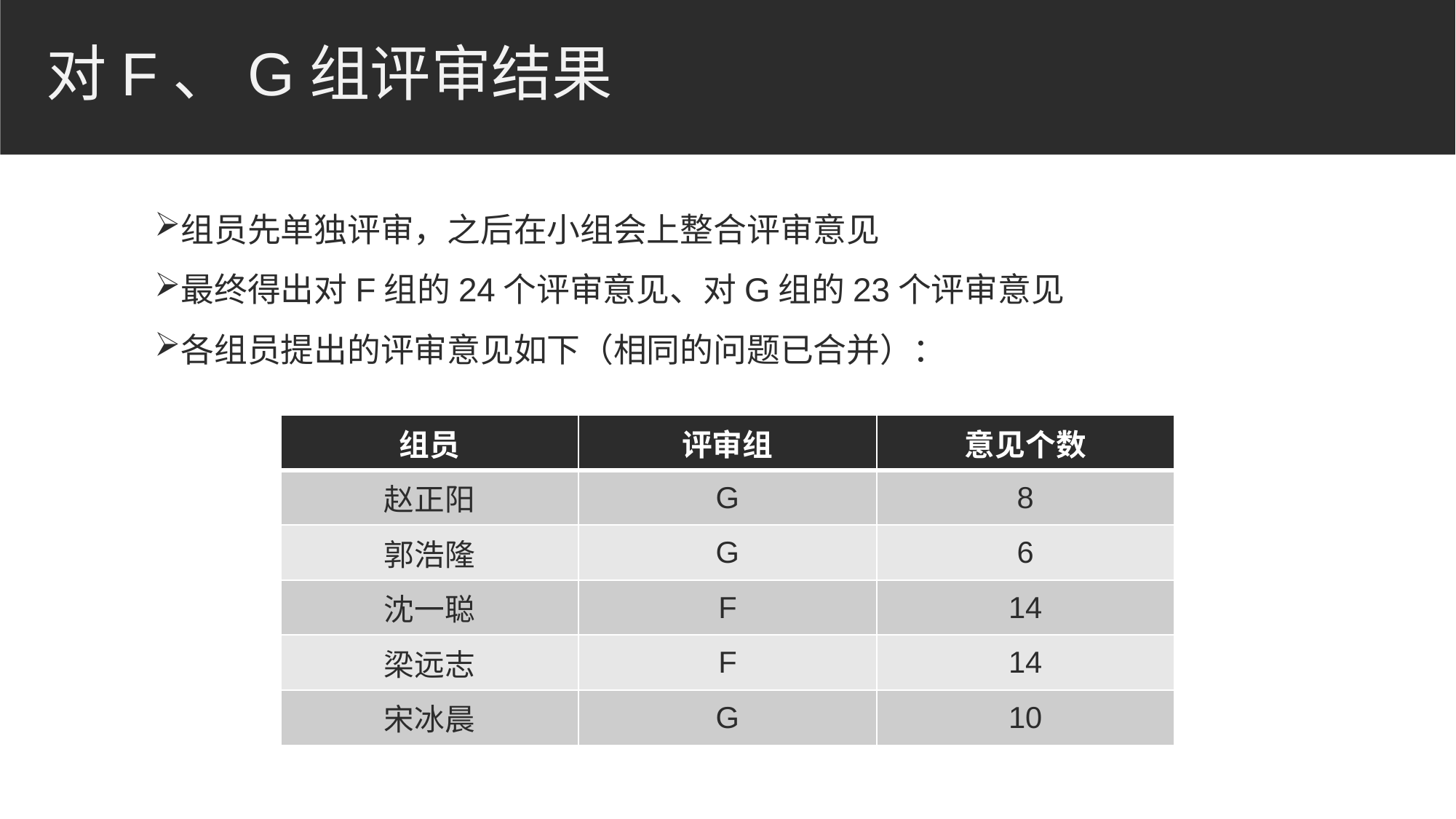

# 对F、G组评审结果
组员先单独评审，之后在小组会上整合评审意见
最终得出对F组的24个评审意见、对G组的23个评审意见
各组员提出的评审意见如下（相同的问题已合并）：
| 组员 | 评审组 | 意见个数 |
| --- | --- | --- |
| 赵正阳 | G | 8 |
| 郭浩隆 | G | 6 |
| 沈一聪 | F | 14 |
| 梁远志 | F | 14 |
| 宋冰晨 | G | 10 |